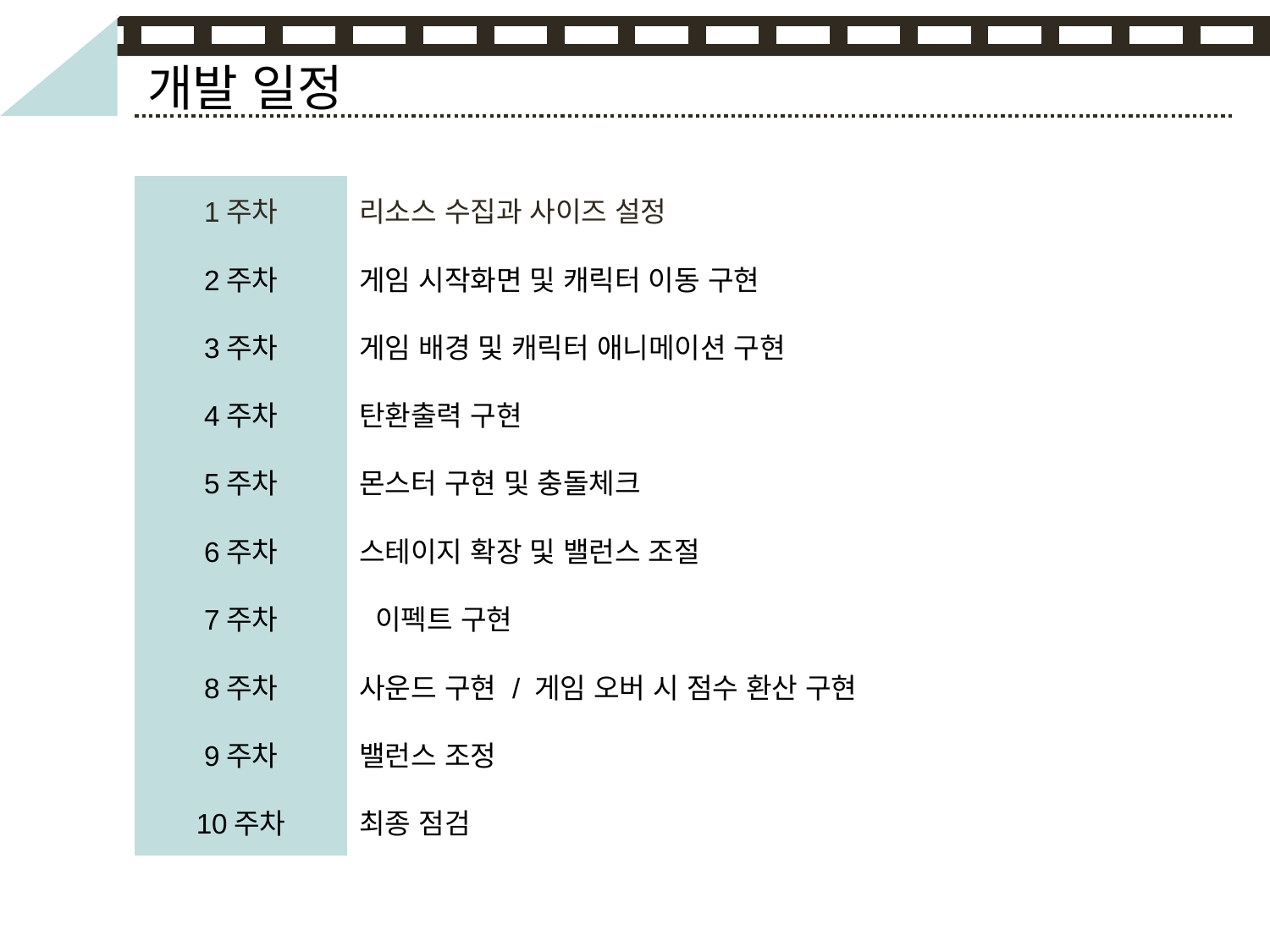

개발 일정
| 1주차 | 리소스 수집과 사이즈 설정 |
| --- | --- |
| 2주차 | 게임 시작화면 및 캐릭터 이동 구현 |
| 3주차 | 게임 배경 및 캐릭터 애니메이션 구현 |
| 4주차 | 탄환출력 구현 |
| 5주차 | 몬스터 구현 및 충돌체크 |
| 6주차 | 스테이지 확장 및 밸런스 조절 |
| 7주차 | 이펙트 구현 |
| 8주차 | 사운드 구현 / 게임 오버 시 점수 환산 구현 |
| 9주차 | 밸런스 조정 |
| 10주차 | 최종 점검 |